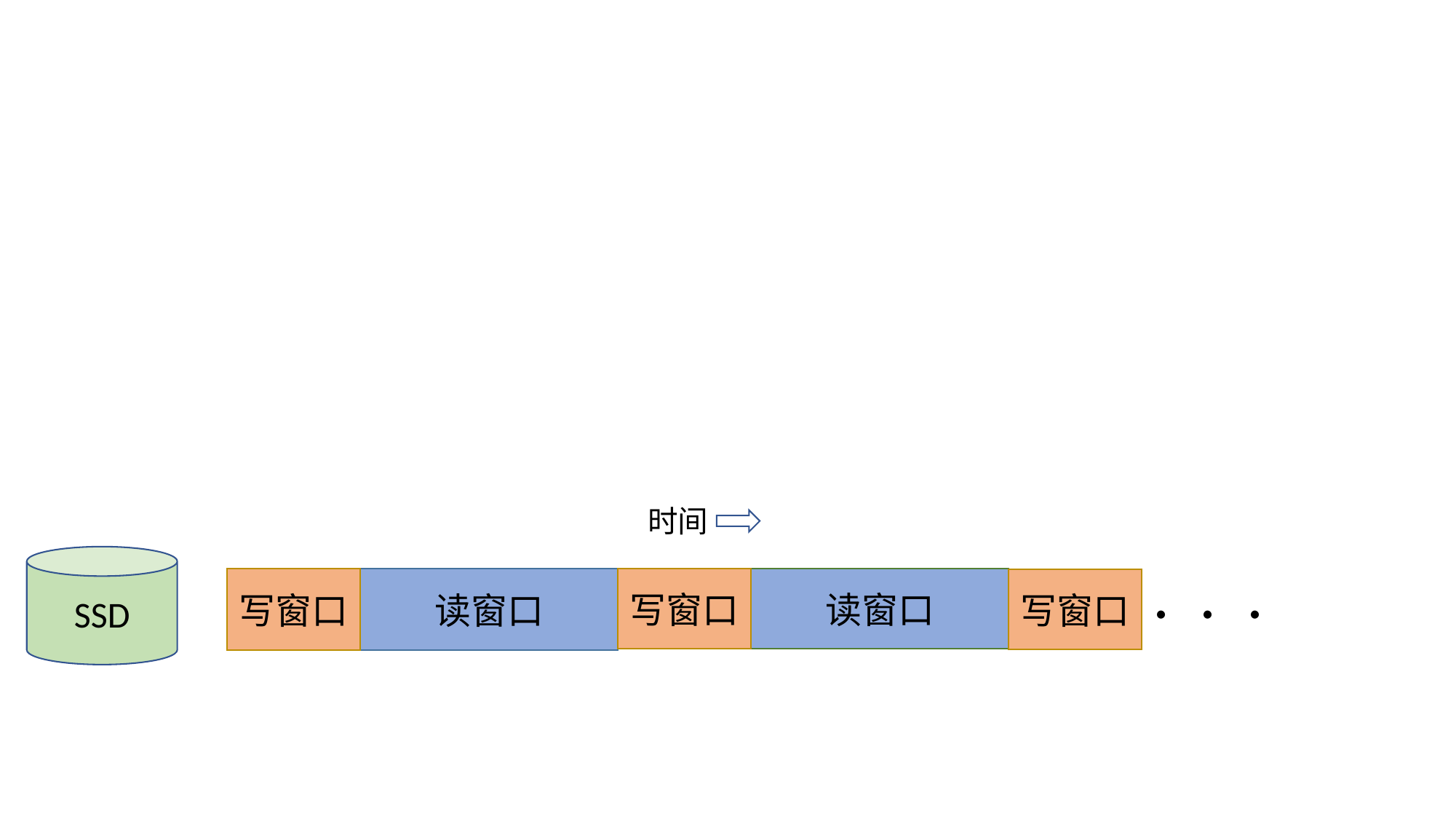

#
时间

SSD
.  .  .
写窗口
读窗口
写窗口
读窗口
写窗口